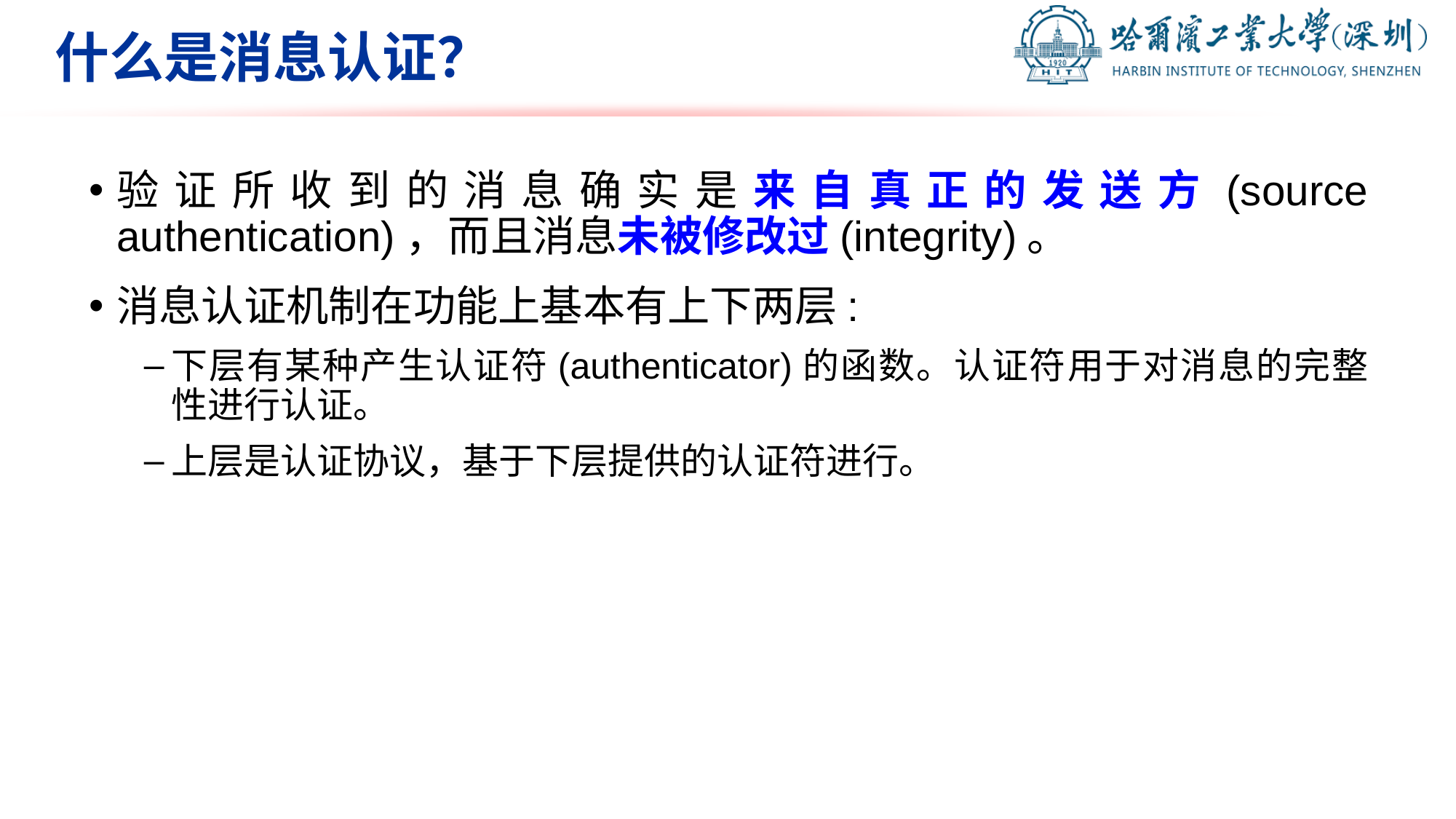

# 什么是消息认证？
验证所收到的消息确实是来自真正的发送方(source authentication)，而且消息未被修改过(integrity)。
消息认证机制在功能上基本有上下两层:
下层有某种产生认证符(authenticator)的函数。认证符用于对消息的完整性进行认证。
上层是认证协议，基于下层提供的认证符进行。